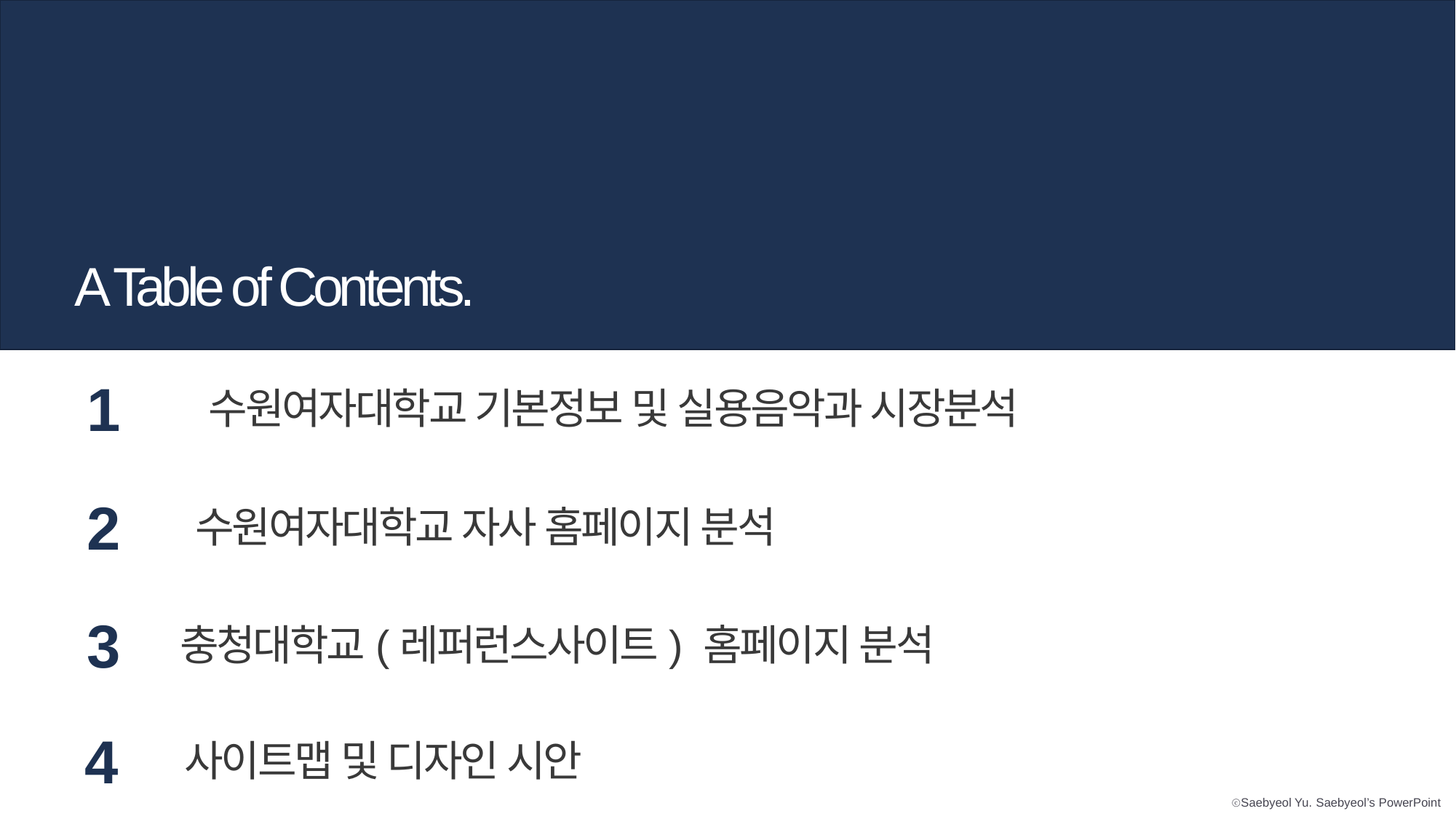

A Table of Contents.
1
수원여자대학교 기본정보 및 실용음악과 시장분석
2
수원여자대학교 자사 홈페이지 분석
3
충청대학교(레퍼런스사이트) 홈페이지 분석
4
사이트맵 및 디자인 시안